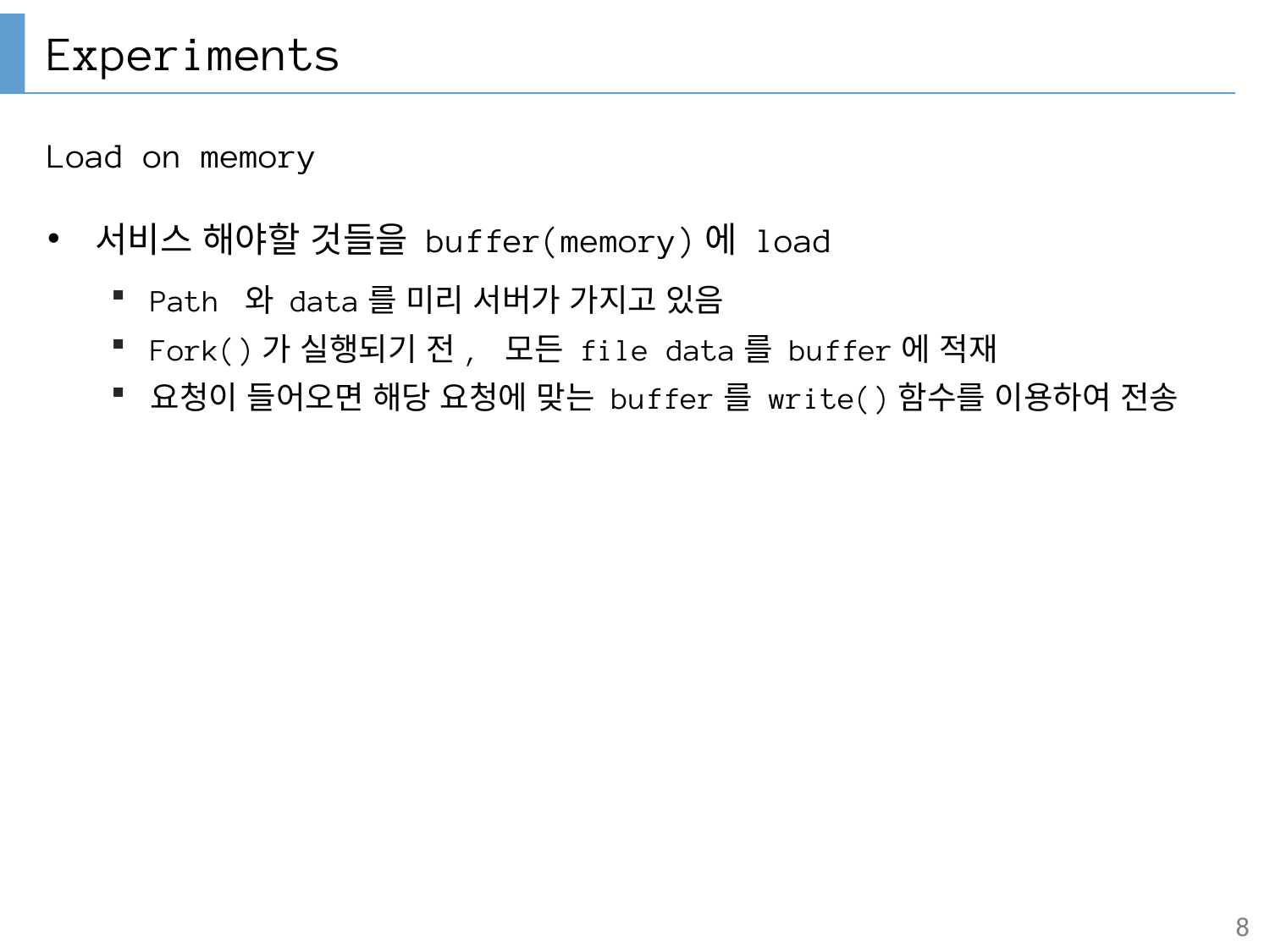

# Experiments
Load on memory
서비스 해야할 것들을 buffer(memory)에 load
Path 와 data를 미리 서버가 가지고 있음
Fork()가 실행되기 전, 모든 file data를 buffer에 적재
요청이 들어오면 해당 요청에 맞는 buffer를 write()함수를 이용하여 전송